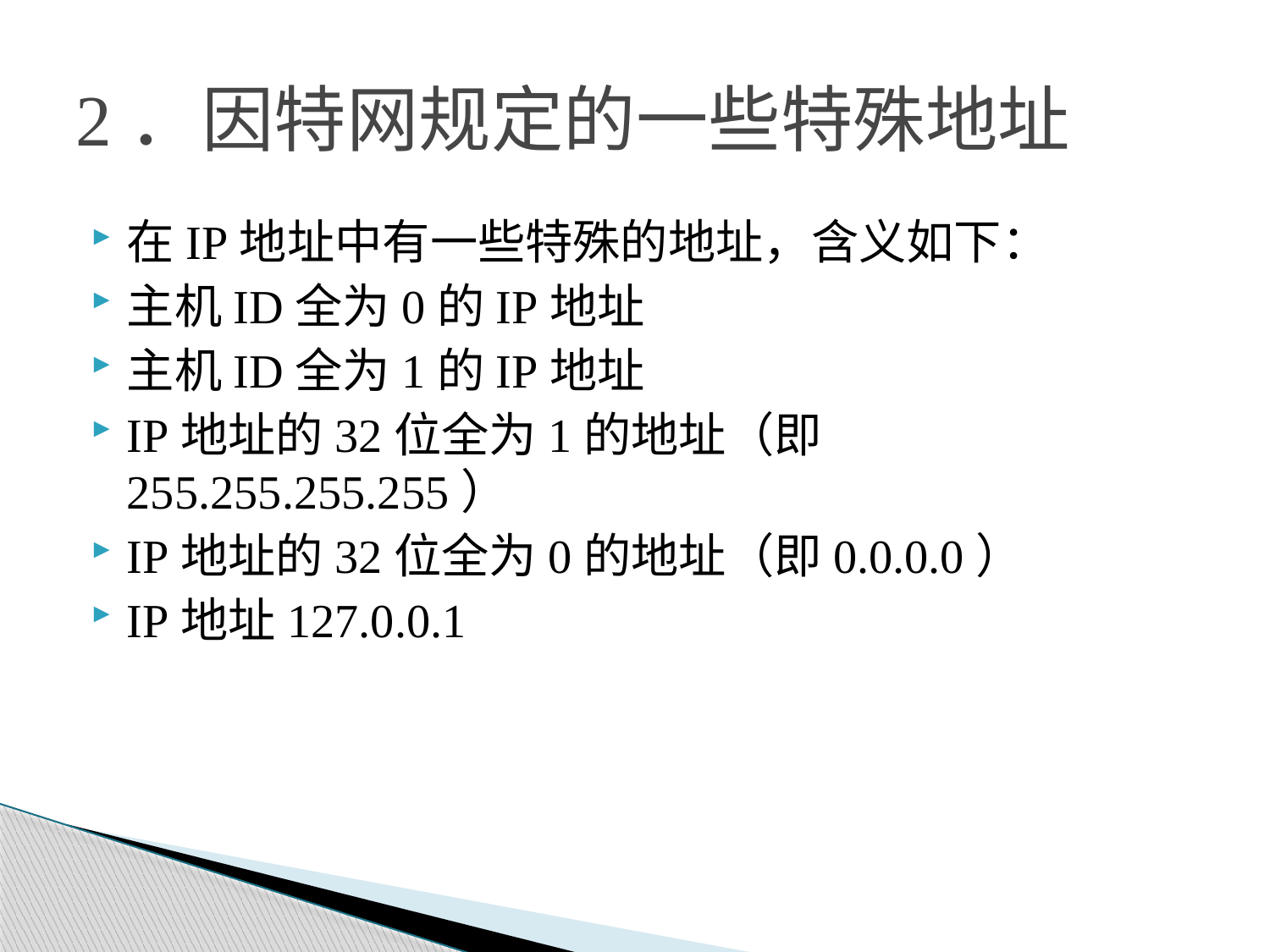

# 2．因特网规定的一些特殊地址
在IP地址中有一些特殊的地址，含义如下：
主机ID全为0的IP地址
主机ID全为1的IP地址
IP地址的32位全为1的地址（即255.255.255.255）
IP地址的32位全为0的地址（即0.0.0.0）
IP地址127.0.0.1